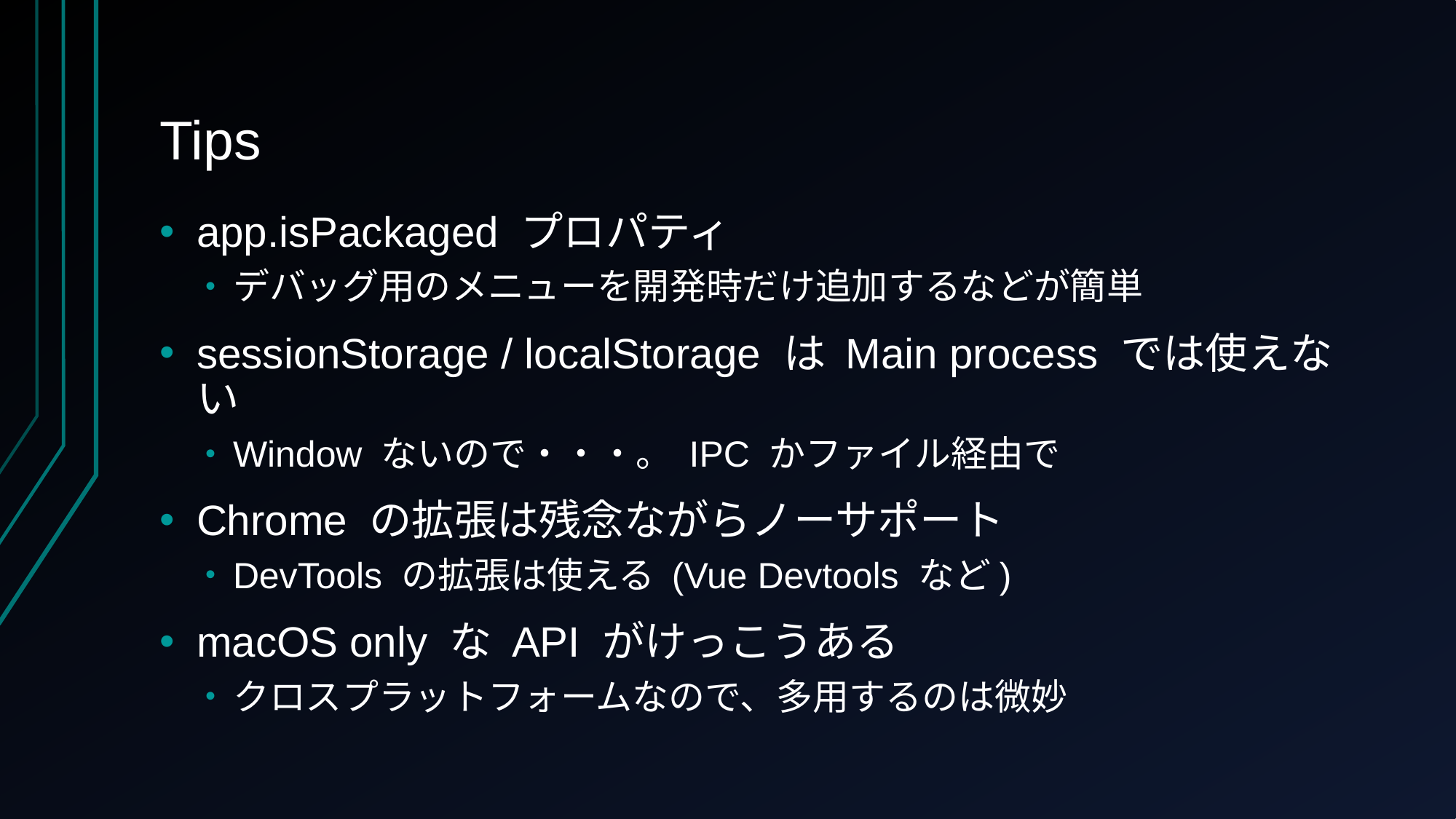

# Tips
app.isPackaged プロパティ
デバッグ用のメニューを開発時だけ追加するなどが簡単
sessionStorage / localStorage は Main process では使えない
Window ないので・・・。 IPC かファイル経由で
Chrome の拡張は残念ながらノーサポート
DevTools の拡張は使える (Vue Devtools など)
macOS only な API がけっこうある
クロスプラットフォームなので、多用するのは微妙